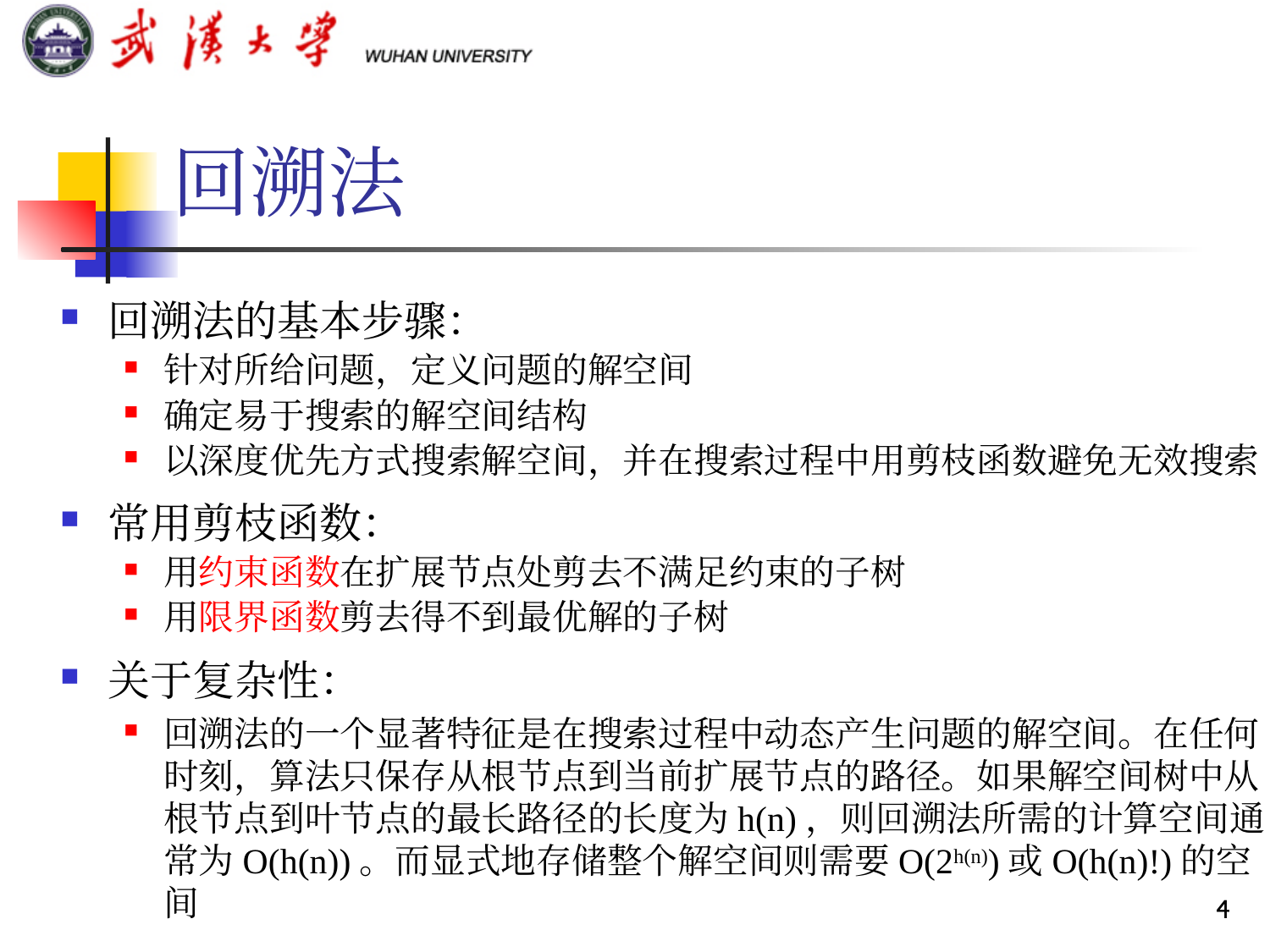

# 回溯法
回溯法的基本步骤：
针对所给问题，定义问题的解空间
确定易于搜索的解空间结构
以深度优先方式搜索解空间，并在搜索过程中用剪枝函数避免无效搜索
常用剪枝函数：
用约束函数在扩展节点处剪去不满足约束的子树
用限界函数剪去得不到最优解的子树
关于复杂性：
回溯法的一个显著特征是在搜索过程中动态产生问题的解空间。在任何时刻，算法只保存从根节点到当前扩展节点的路径。如果解空间树中从根节点到叶节点的最长路径的长度为h(n)，则回溯法所需的计算空间通常为O(h(n))。而显式地存储整个解空间则需要O(2h(n))或O(h(n)!)的空间

4